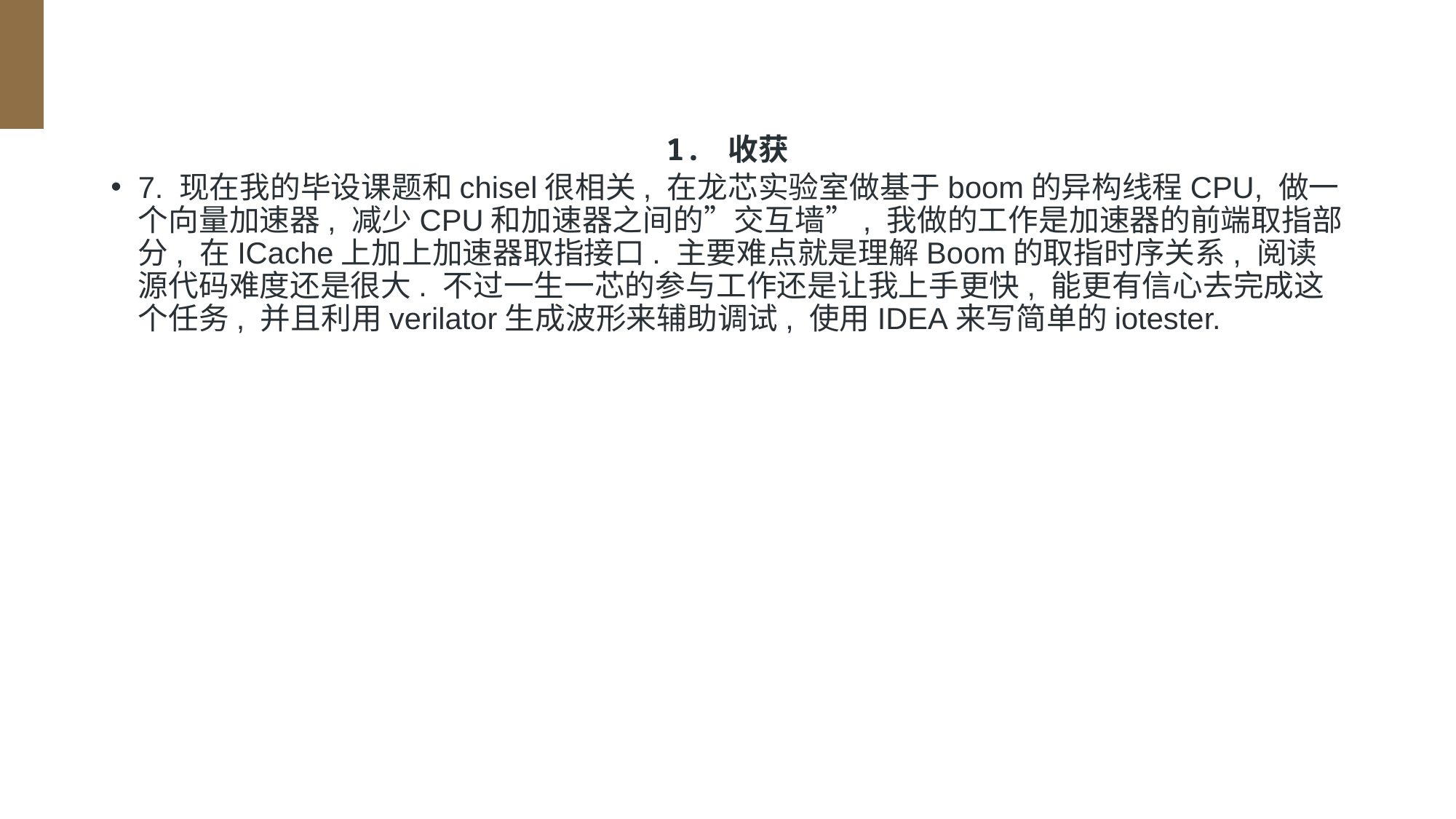

#
1. 收获
7. 现在我的毕设课题和chisel很相关, 在龙芯实验室做基于boom的异构线程CPU, 做一个向量加速器, 减少CPU和加速器之间的”交互墙”, 我做的工作是加速器的前端取指部分, 在ICache上加上加速器取指接口. 主要难点就是理解Boom的取指时序关系, 阅读源代码难度还是很大. 不过一生一芯的参与工作还是让我上手更快, 能更有信心去完成这个任务, 并且利用verilator生成波形来辅助调试, 使用IDEA来写简单的iotester.
16